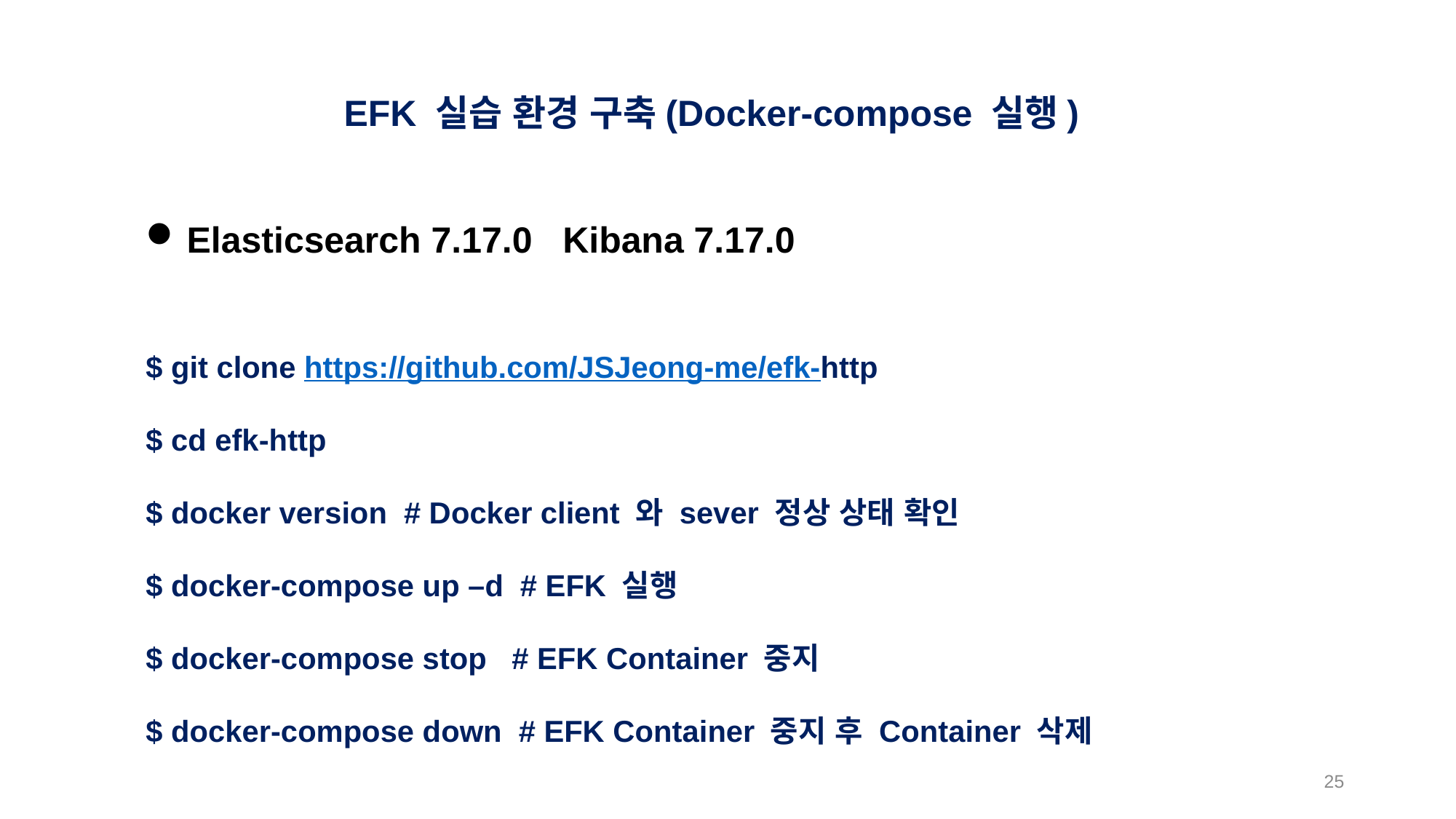

EFK 실습 환경 구축(Docker-compose 실행)
Elasticsearch 7.17.0   Kibana 7.17.0

$ git clone https://github.com/JSJeong-me/efk-http

$ cd efk-http

$ docker version  # Docker client 와 sever 정상 상태 확인

$ docker-compose up –d  # EFK 실행

$ docker-compose stop   # EFK Container 중지

$ docker-compose down  # EFK Container 중지 후 Container 삭제
25